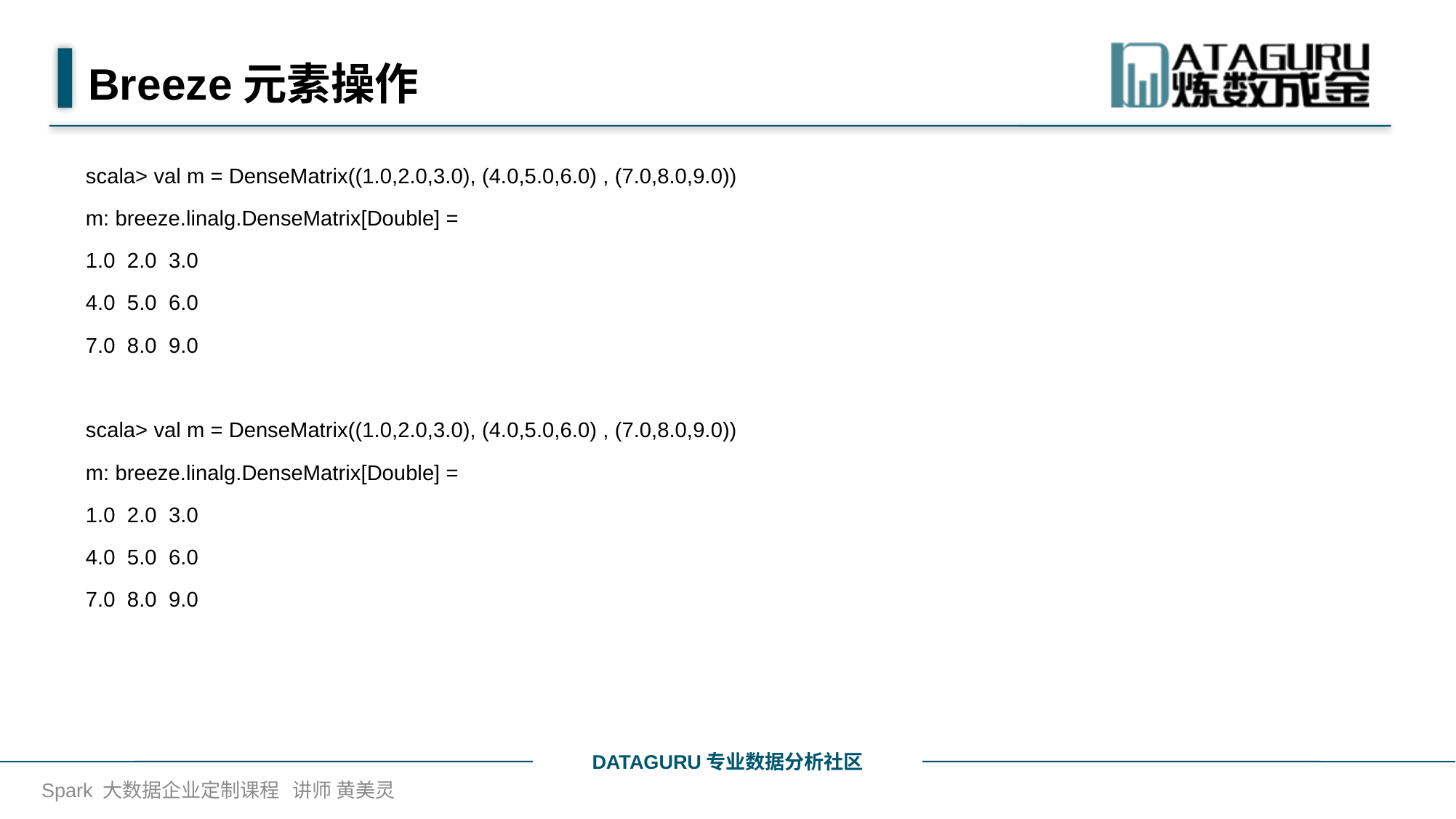

# Breeze元素操作
scala> val m = DenseMatrix((1.0,2.0,3.0), (4.0,5.0,6.0) , (7.0,8.0,9.0))
m: breeze.linalg.DenseMatrix[Double] =
1.0  2.0  3.0
4.0  5.0  6.0
7.0  8.0  9.0

scala> val m = DenseMatrix((1.0,2.0,3.0), (4.0,5.0,6.0) , (7.0,8.0,9.0))
m: breeze.linalg.DenseMatrix[Double] =
1.0  2.0  3.0
4.0  5.0  6.0
7.0  8.0  9.0